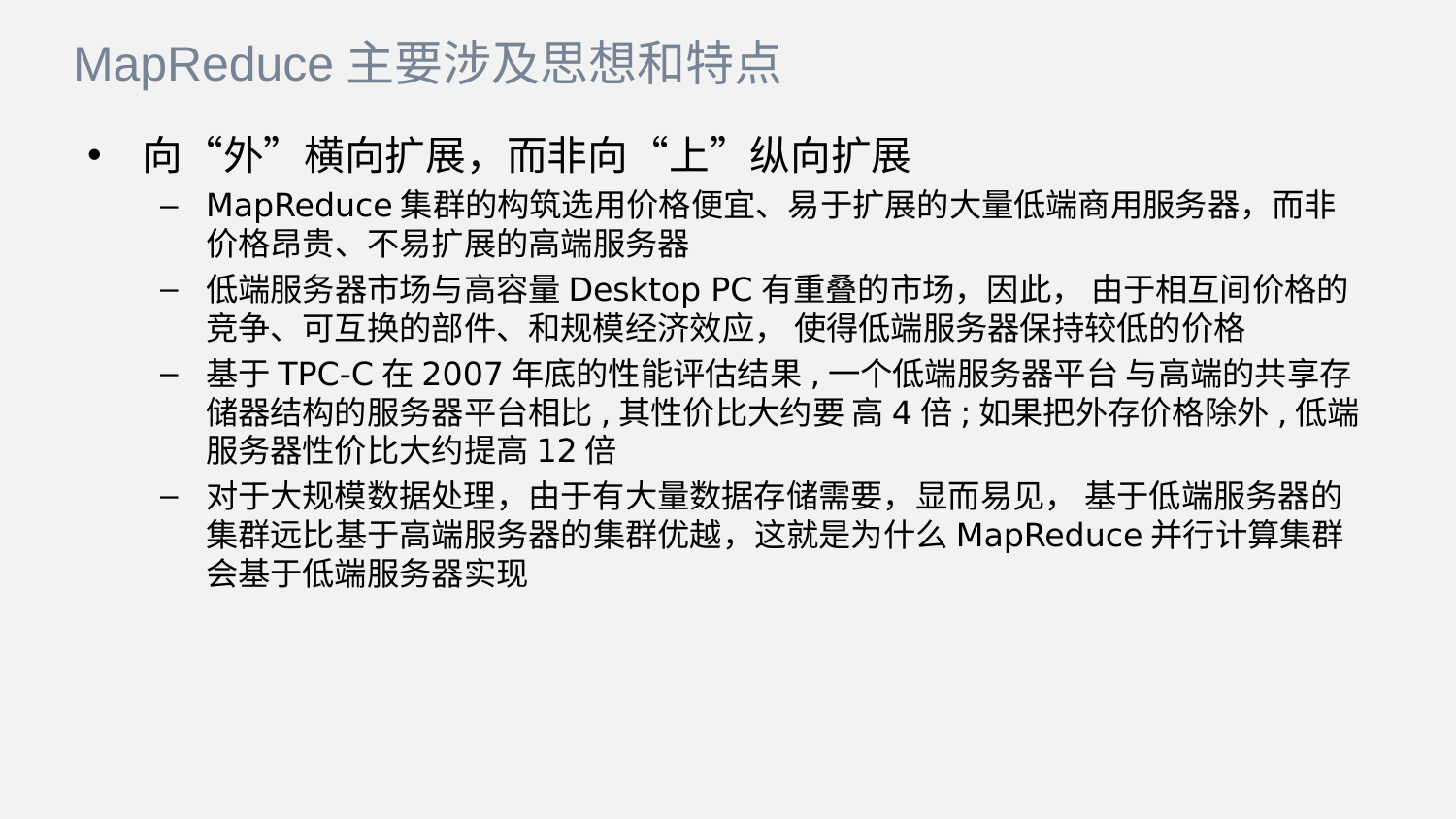

MapReduce主要涉及思想和特点
向“外”横向扩展，而非向“上”纵向扩展
MapReduce集群的构筑选用价格便宜、易于扩展的大量低端商用服务器，而非价格昂贵、不易扩展的高端服务器
低端服务器市场与高容量Desktop PC有重叠的市场，因此， 由于相互间价格的竞争、可互换的部件、和规模经济效应， 使得低端服务器保持较低的价格
基于TPC-C在2007年底的性能评估结果,一个低端服务器平台 与高端的共享存储器结构的服务器平台相比,其性价比大约要 高4倍;如果把外存价格除外,低端服务器性价比大约提高12倍
对于大规模数据处理，由于有大量数据存储需要，显而易见， 基于低端服务器的集群远比基于高端服务器的集群优越，这就是为什么MapReduce并行计算集群会基于低端服务器实现